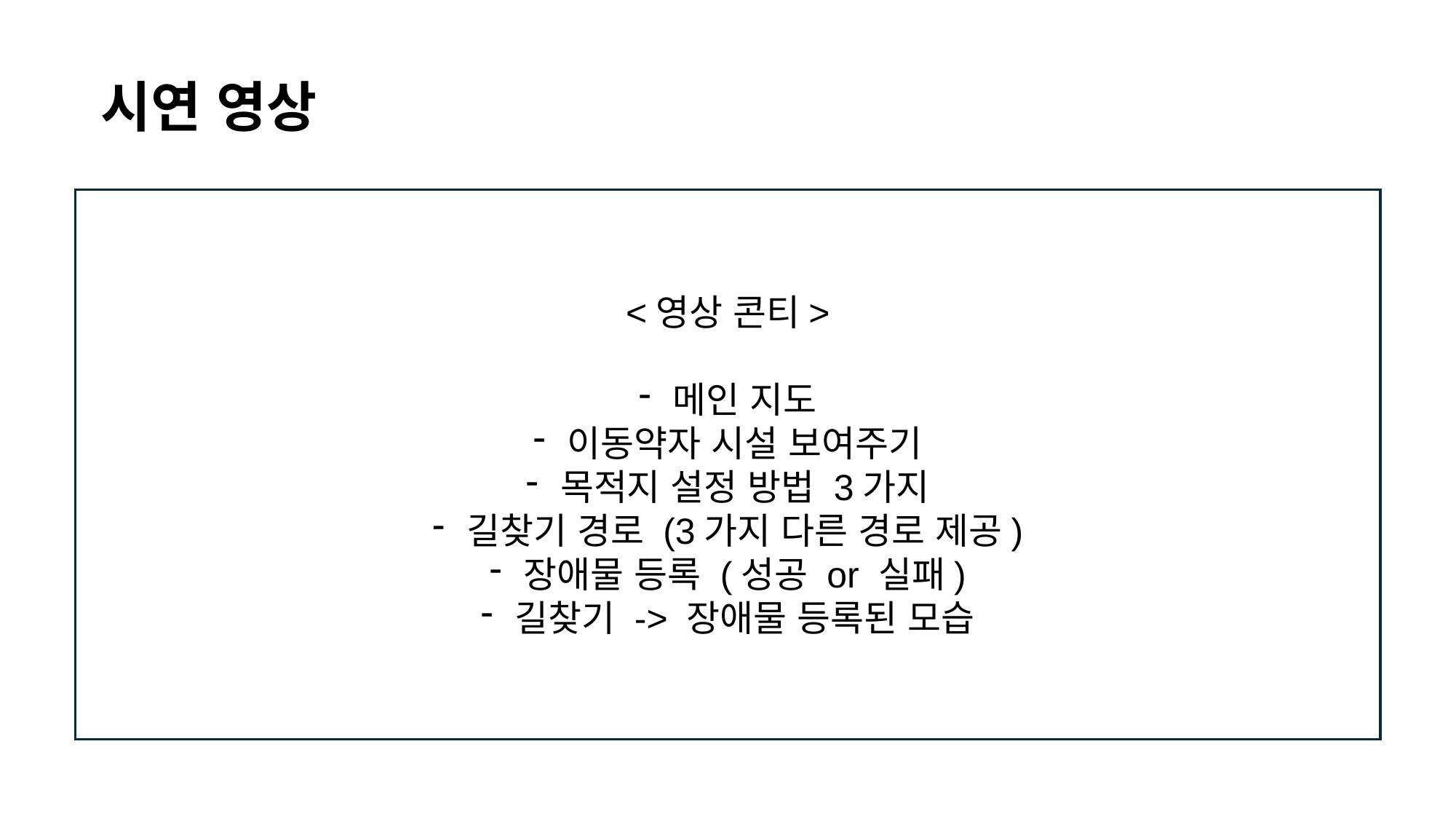

시연 영상
<영상 콘티>

메인 지도
이동약자 시설 보여주기
목적지 설정 방법 3가지
길찾기 경로 (3가지 다른 경로 제공)
장애물 등록 (성공 or 실패)
길찾기 -> 장애물 등록된 모습